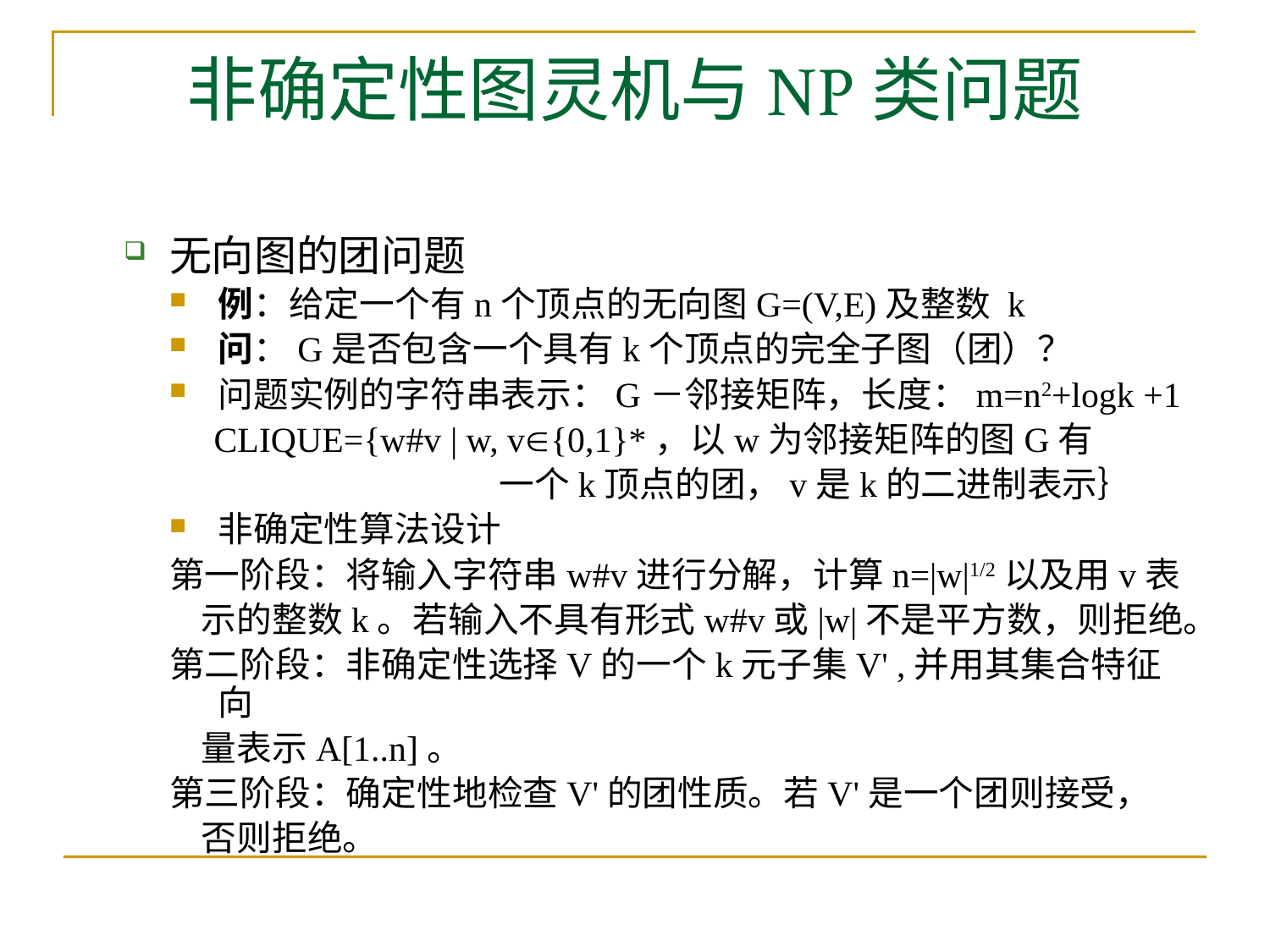

# 非确定性图灵机与NP类问题
无向图的团问题
例：给定一个有n个顶点的无向图G=(V,E)及整数 k
问：G是否包含一个具有k个顶点的完全子图（团）？
问题实例的字符串表示：G－邻接矩阵，长度：m=n2+logk +1
     CLIQUE={w#v | w, v∈{0,1}*，以w为邻接矩阵的图G有
                                         一个k顶点的团，v是k的二进制表示｝
非确定性算法设计
第一阶段：将输入字符串w#v进行分解，计算n=|w|1/2以及用v表
   示的整数k。若输入不具有形式w#v或|w|不是平方数，则拒绝。
第二阶段：非确定性选择V的一个k元子集V' ,并用其集合特征向
   量表示A[1..n]。
第三阶段：确定性地检查V'的团性质。若V'是一个团则接受，
   否则拒绝。